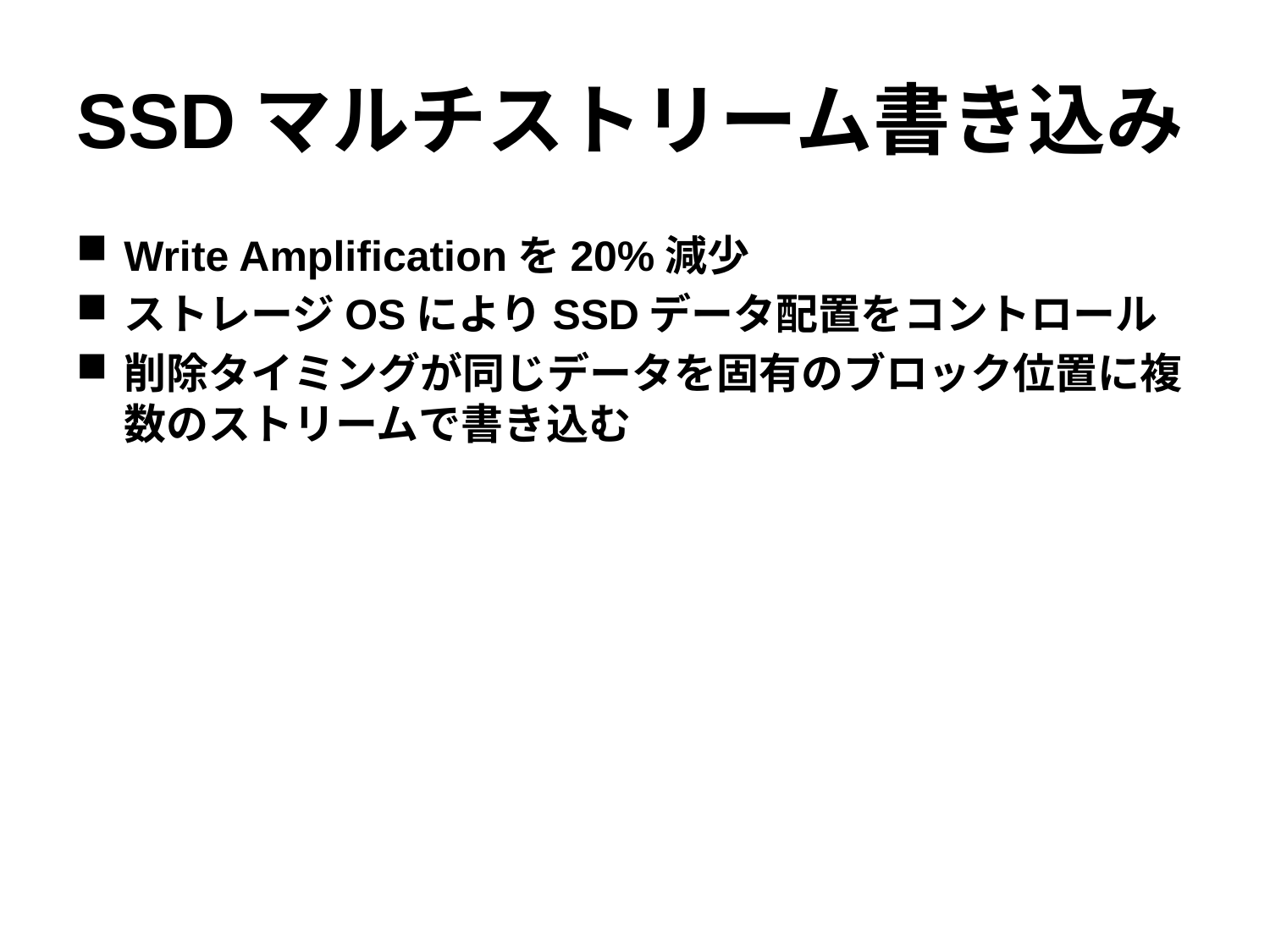

# SSDマルチストリーム書き込み
Write Amplificationを20%減少
ストレージOSによりSSDデータ配置をコントロール
削除タイミングが同じデータを固有のブロック位置に複数のストリームで書き込む